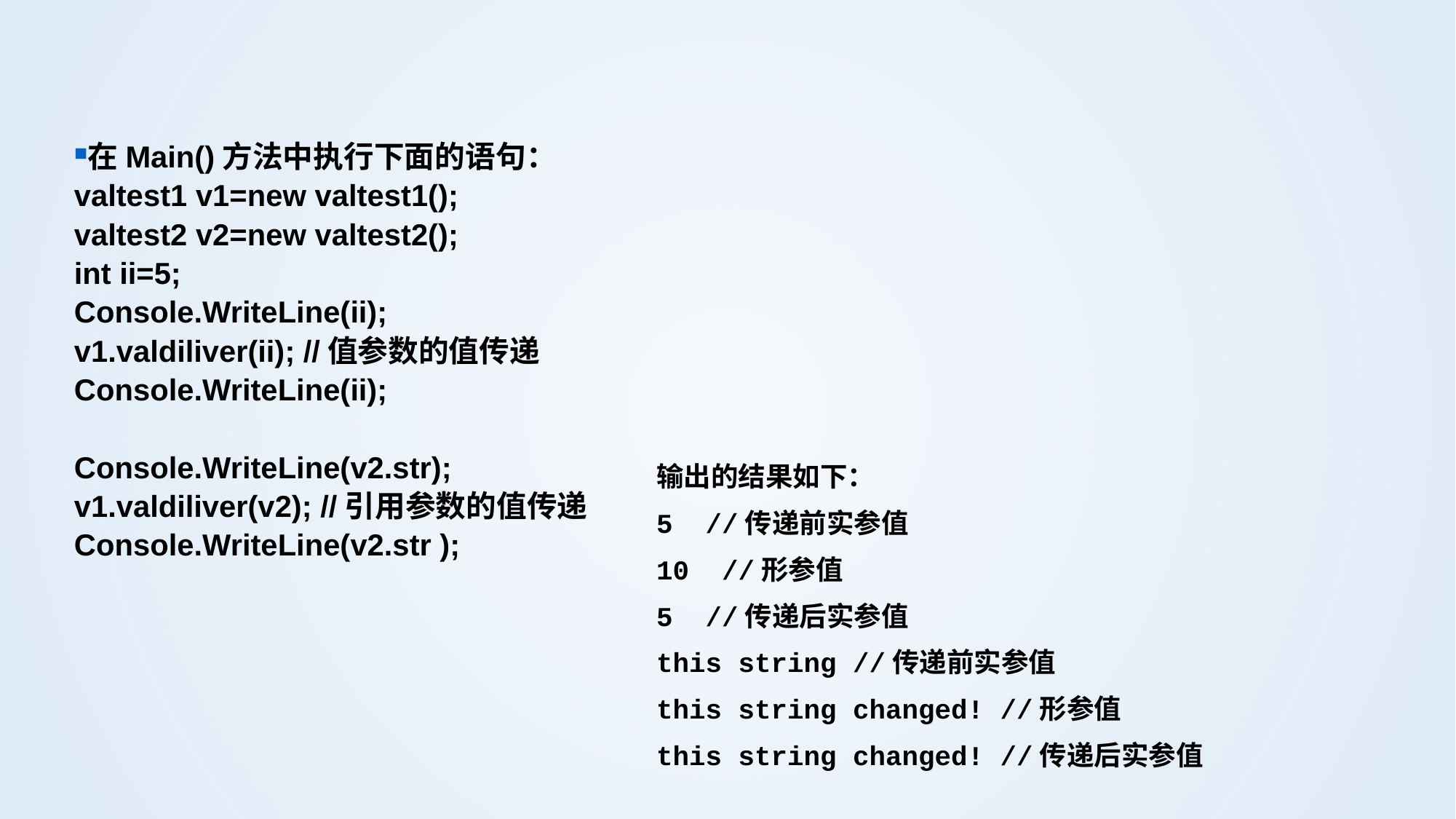

在Main()方法中执行下面的语句：
valtest1 v1=new valtest1();
valtest2 v2=new valtest2();
int ii=5;
Console.WriteLine(ii);
v1.valdiliver(ii); //值参数的值传递
Console.WriteLine(ii);

Console.WriteLine(v2.str);
v1.valdiliver(v2); //引用参数的值传递
Console.WriteLine(v2.str );
输出的结果如下：
5  //传递前实参值
10  //形参值
5  //传递后实参值
this string //传递前实参值
this string changed! //形参值
this string changed! //传递后实参值